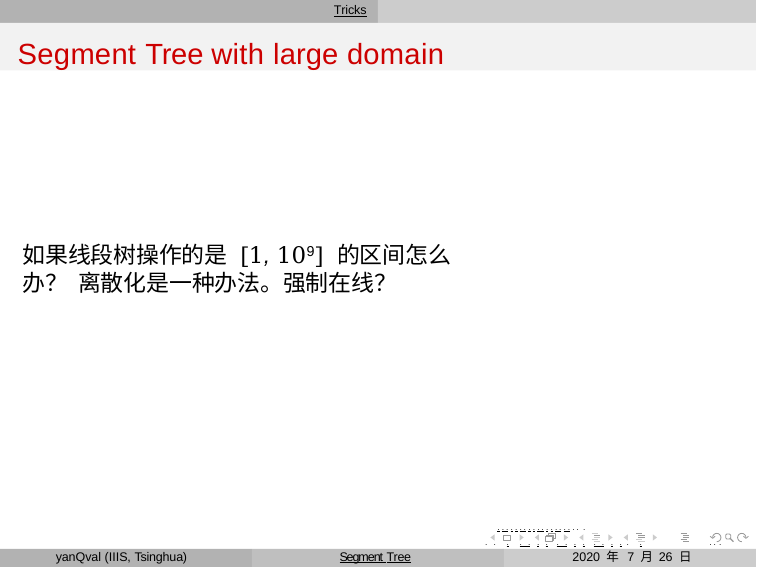

Tricks
Segment Tree with large domain
如果线段树操作的是 [1, 109] 的区间怎么办？  离散化是一种办法。强制在线？
. . . . . . . . . . . . . . . . . . . .
.   .     .     .   .   .   .    .   .   .   .    .   .   .   . .     .	. . .
2020 年  7 月 26 日	21 / 29

yanQval (IIIS, Tsinghua)
Segment Tree